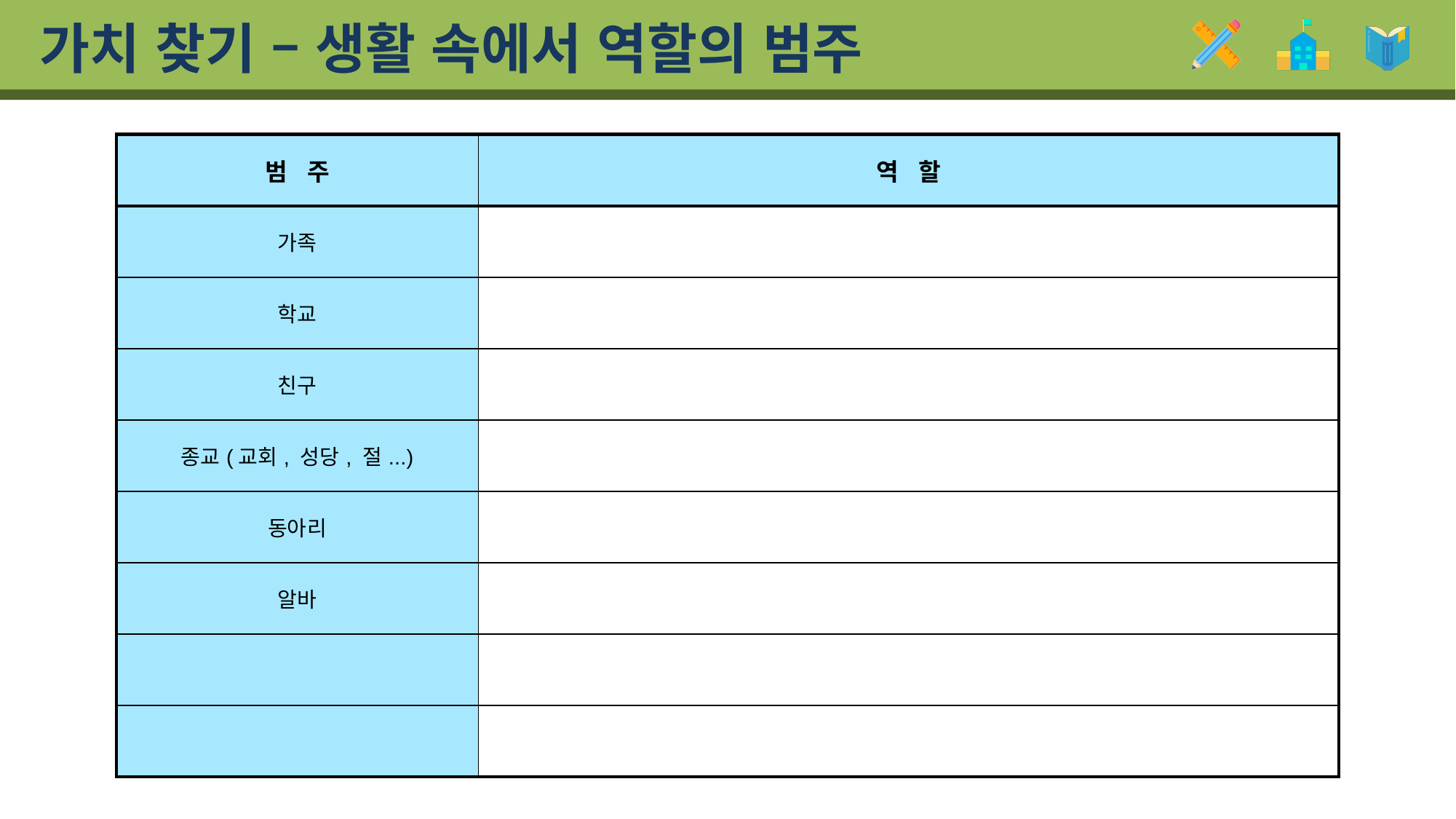

# 가치 찾기 – 생활 속에서 역할의 범주
| 범 주 | 역 할 |
| --- | --- |
| 가족 |  |
| 학교 |  |
| 친구 |  |
| 종교(교회, 성당, 절...) |  |
| 동아리 |  |
| 알바 |  |
|  |  |
|  |  |